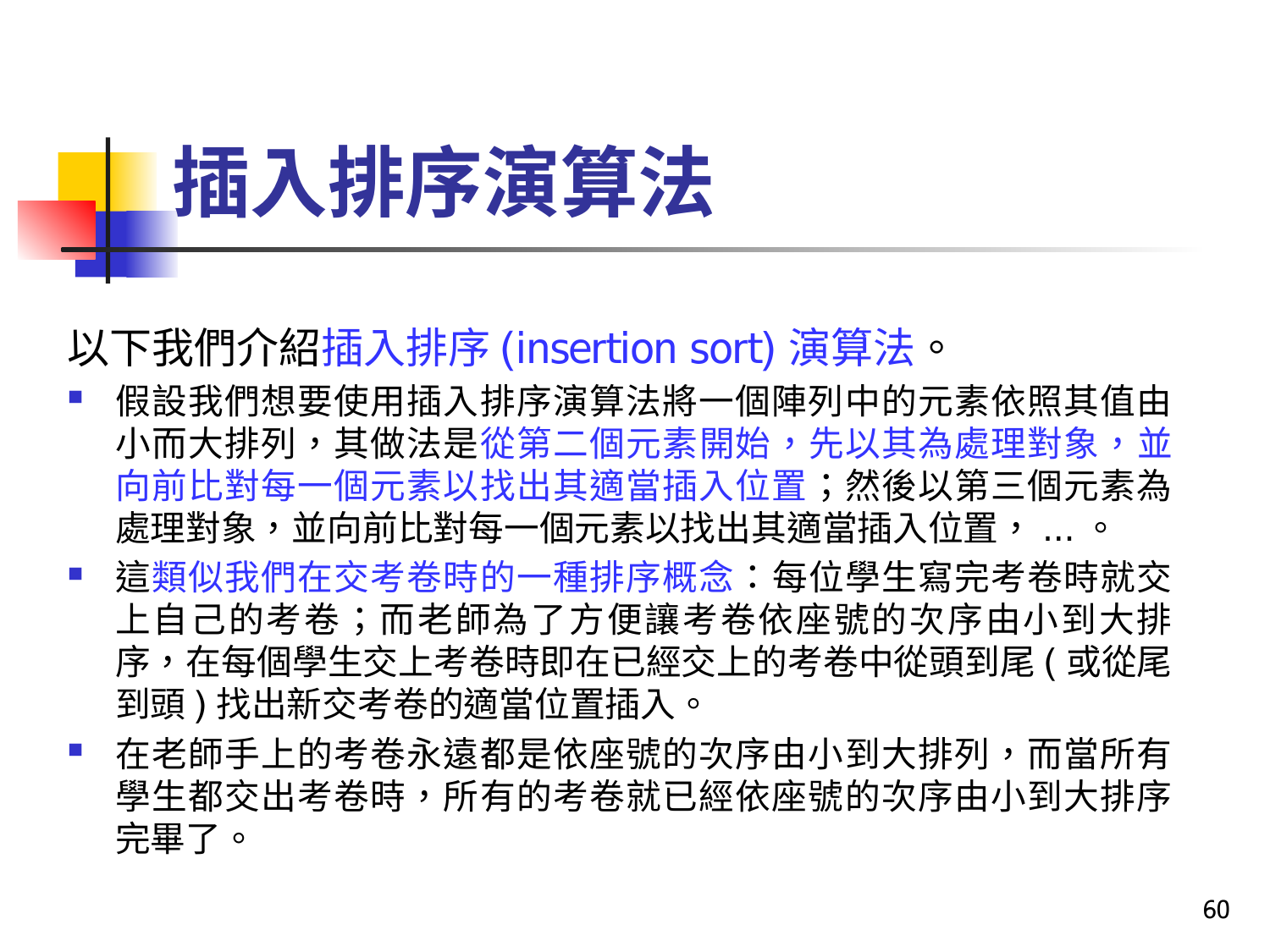

# 插入排序演算法
以下我們介紹插入排序(insertion sort)演算法。
假設我們想要使用插入排序演算法將一個陣列中的元素依照其值由小而大排列，其做法是從第二個元素開始，先以其為處理對象，並向前比對每一個元素以找出其適當插入位置；然後以第三個元素為處理對象，並向前比對每一個元素以找出其適當插入位置，...。
這類似我們在交考卷時的一種排序概念：每位學生寫完考卷時就交上自己的考卷；而老師為了方便讓考卷依座號的次序由小到大排序，在每個學生交上考卷時即在已經交上的考卷中從頭到尾(或從尾到頭)找出新交考卷的適當位置插入。
在老師手上的考卷永遠都是依座號的次序由小到大排列，而當所有學生都交出考卷時，所有的考卷就已經依座號的次序由小到大排序完畢了。
60